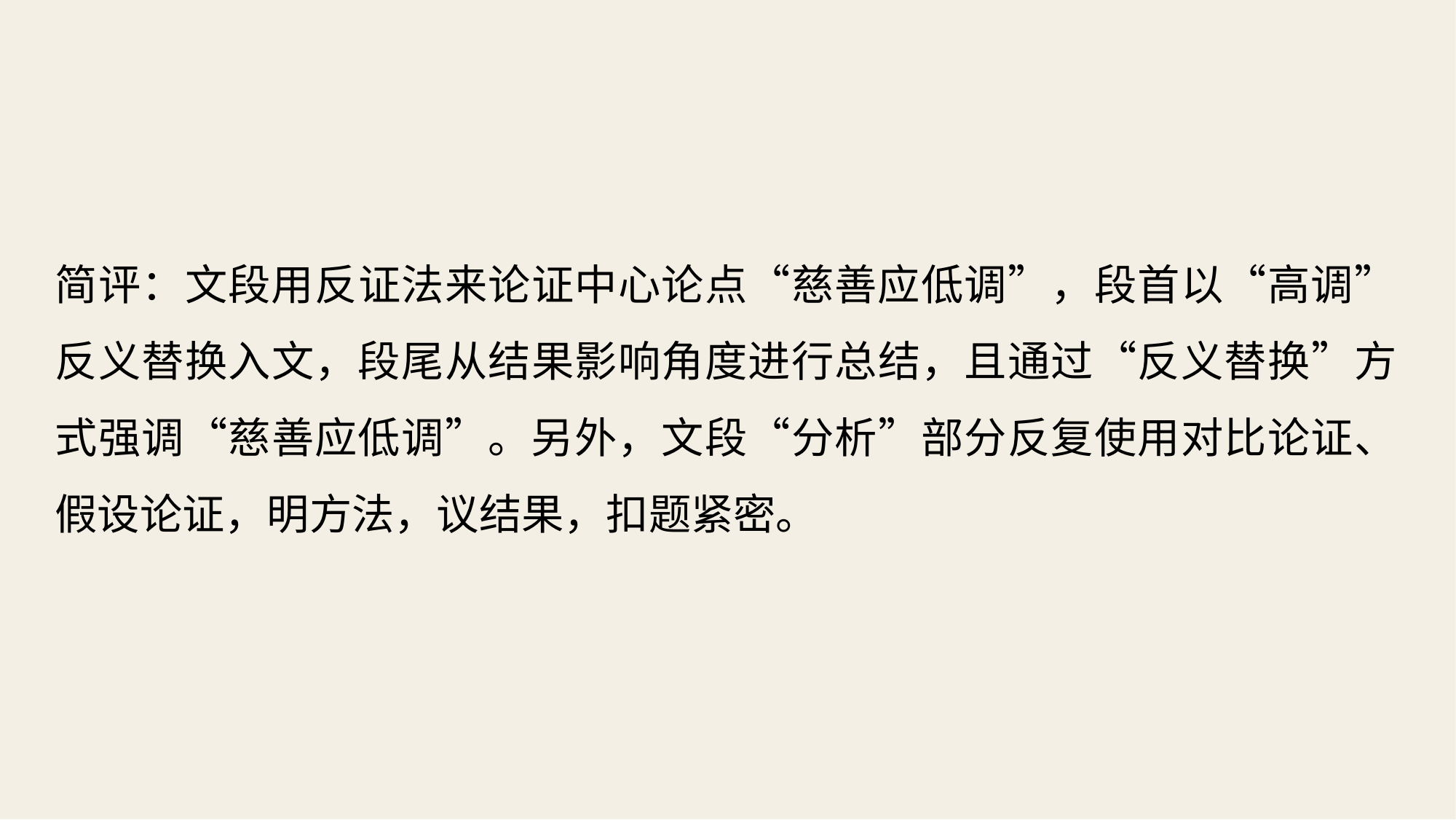

简评：文段用反证法来论证中心论点“慈善应低调”，段首以“高调”反义替换入文，段尾从结果影响角度进行总结，且通过“反义替换”方式强调“慈善应低调”。另外，文段“分析”部分反复使用对比论证、假设论证，明方法，议结果，扣题紧密。